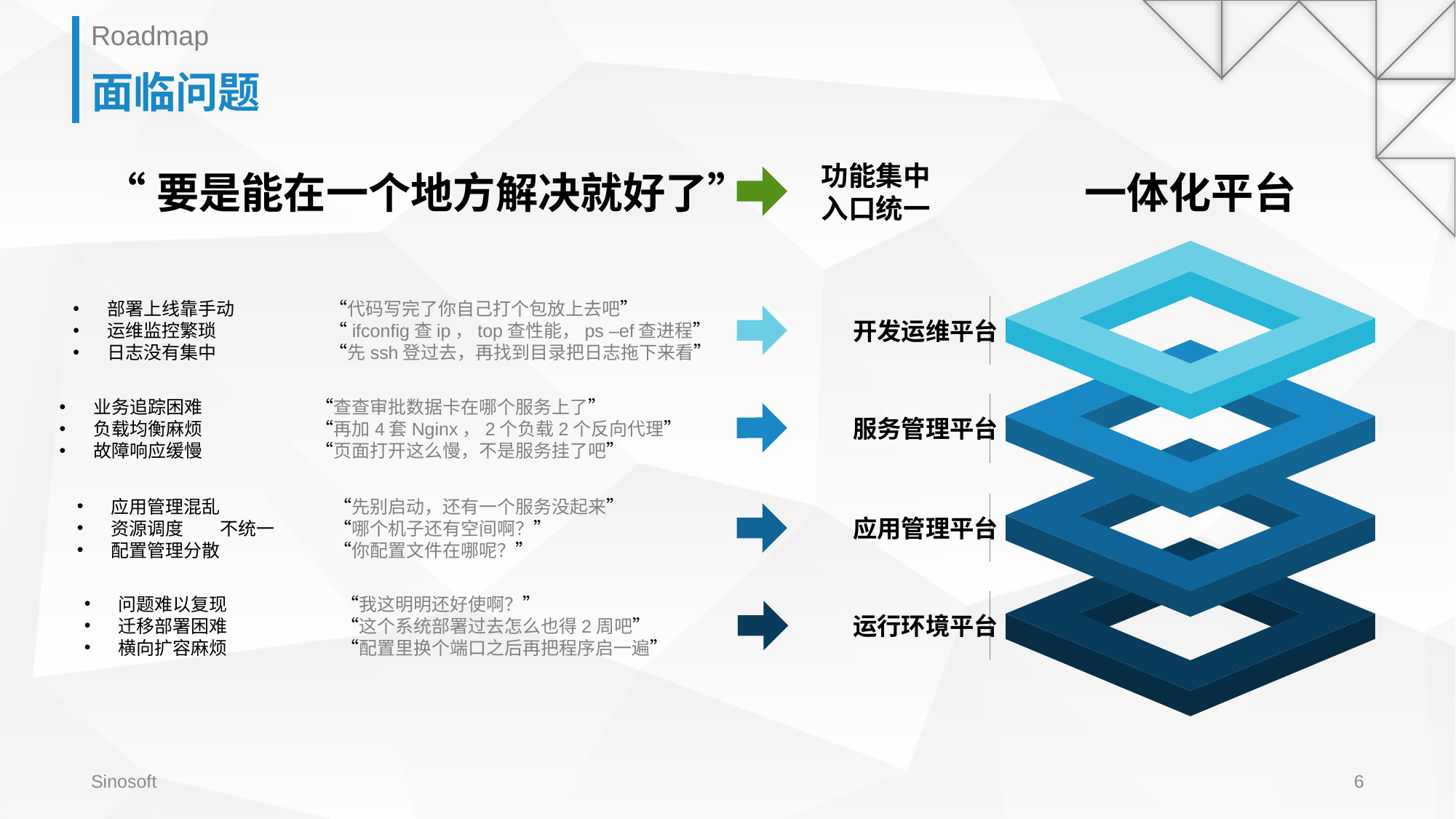

Roadmap
# 面临问题

“要是能在一个地方解决就好了”
一体化平台
功能集中
入口统一

部署上线靠手动	 “代码写完了你自己打个包放上去吧”
运维监控繁琐	 “ifconfig查ip，top查性能，ps –ef查进程”
日志没有集中	 “先ssh登过去，再找到目录把日志拖下来看”

开发运维平台

业务追踪困难	 “查查审批数据卡在哪个服务上了”
负载均衡麻烦	 “再加4套Nginx，2个负载2个反向代理”
故障响应缓慢	 “页面打开这么慢，不是服务挂了吧”

服务管理平台

应用管理混乱	 “先别启动，还有一个服务没起来”
资源调度	不统一	 “哪个机子还有空间啊？”
配置管理分散	 “你配置文件在哪呢？”

应用管理平台

问题难以复现	 “我这明明还好使啊？”
迁移部署困难	 “这个系统部署过去怎么也得2周吧”
横向扩容麻烦	 “配置里换个端口之后再把程序启一遍”

运行环境平台
Sinosoft
6